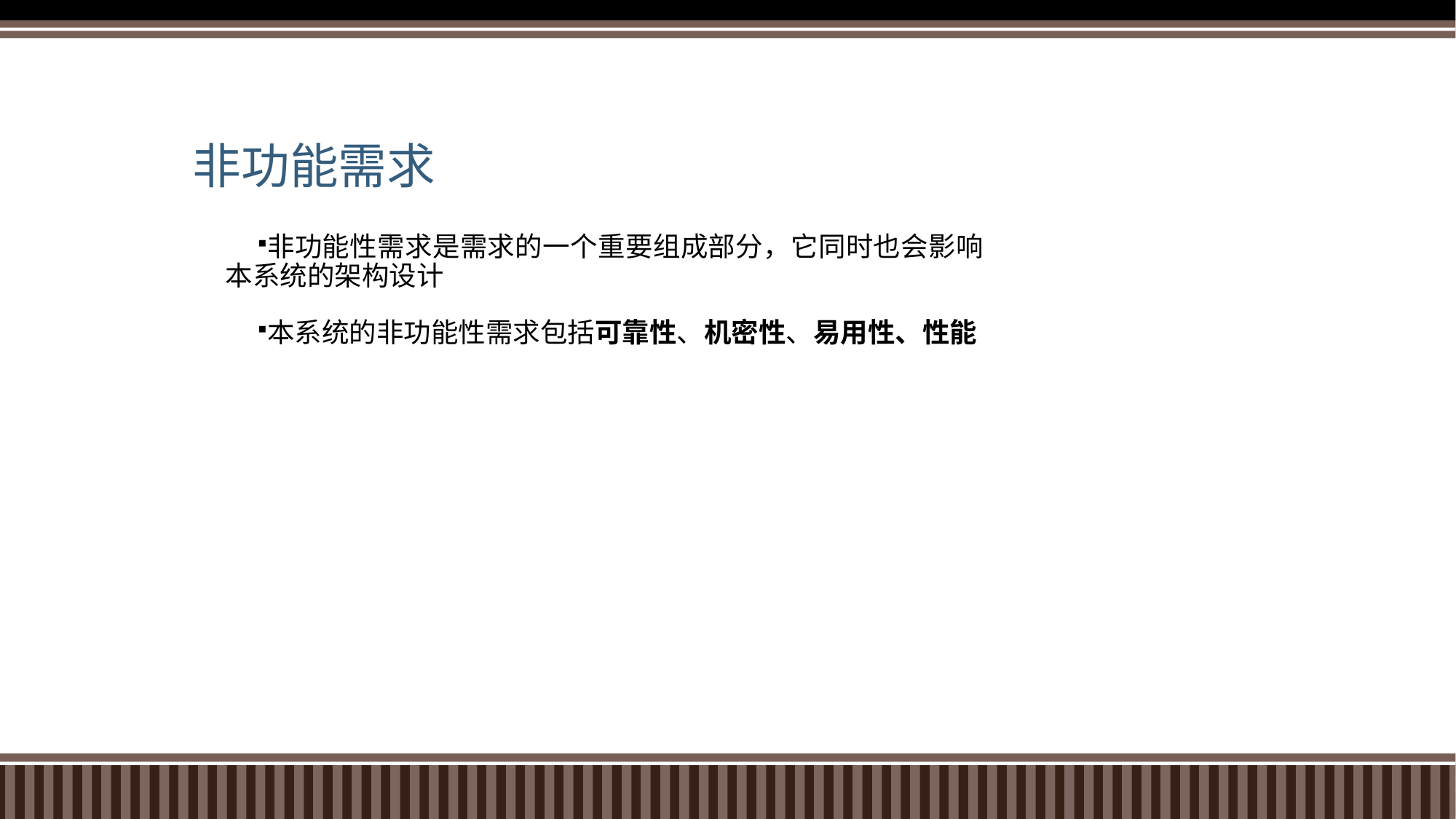

# 非功能需求
非功能性需求是需求的一个重要组成部分，它同时也会影响本系统的架构设计
本系统的非功能性需求包括可靠性、机密性、易用性、性能